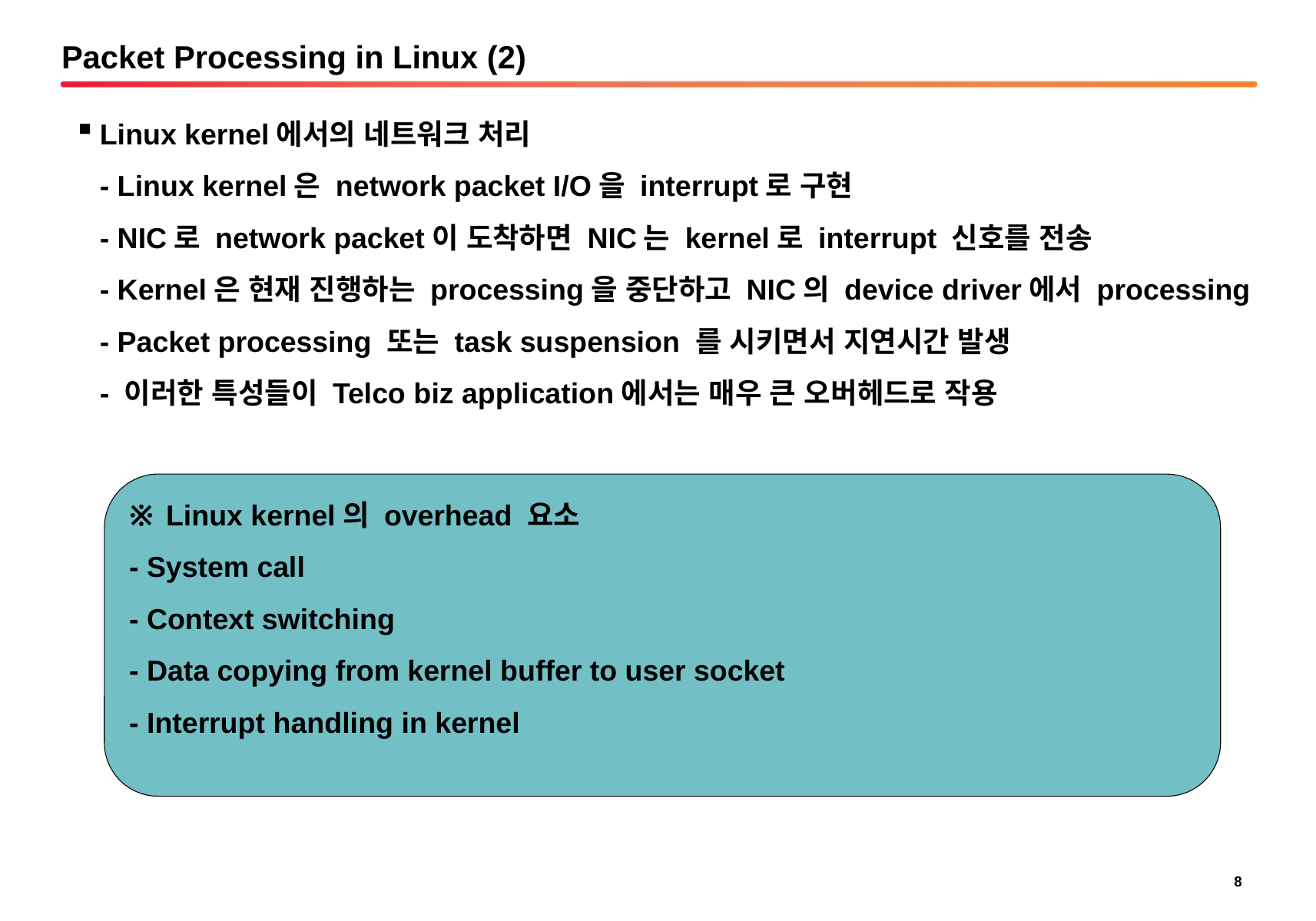

# Packet Processing in Linux (2)
Linux kernel에서의 네트워크 처리
- Linux kernel은 network packet I/O을 interrupt로 구현
- NIC로 network packet이 도착하면 NIC는 kernel로 interrupt 신호를 전송
- Kernel은 현재 진행하는 processing을 중단하고 NIC의 device driver에서 processing
- Packet processing 또는 task suspension 를 시키면서 지연시간 발생
- 이러한 특성들이 Telco biz application에서는 매우 큰 오버헤드로 작용

※ Linux kernel의 overhead 요소
- System call
- Context switching
- Data copying from kernel buffer to user socket
- Interrupt handling in kernel